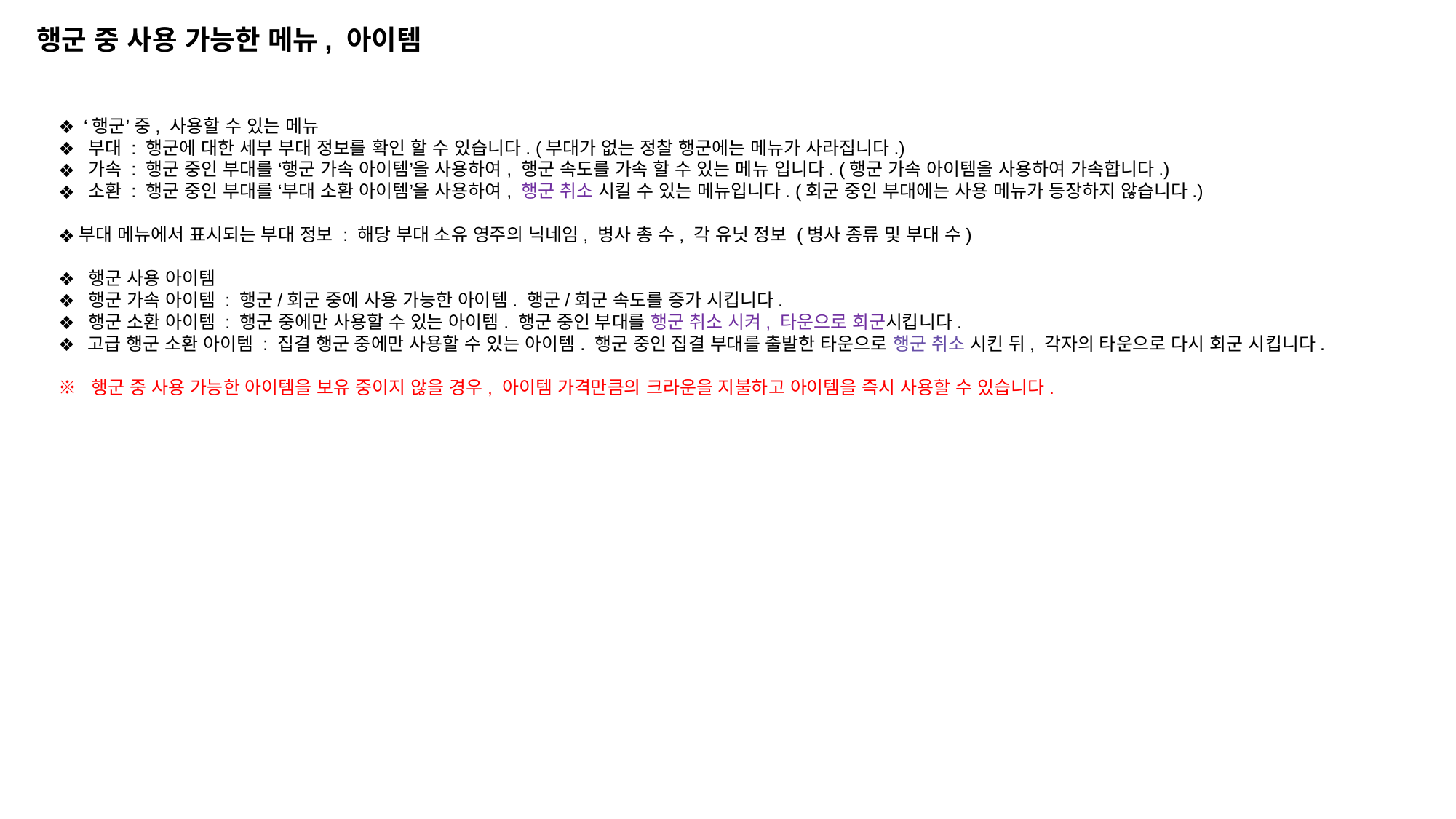

행군 중 사용 가능한 메뉴, 아이템

 ‘행군’ 중, 사용할 수 있는 메뉴
 부대 : 행군에 대한 세부 부대 정보를 확인 할 수 있습니다. (부대가 없는 정찰 행군에는 메뉴가 사라집니다.)
 가속 : 행군 중인 부대를 ‘행군 가속 아이템’을 사용하여, 행군 속도를 가속 할 수 있는 메뉴 입니다. (행군 가속 아이템을 사용하여 가속합니다.)
 소환 : 행군 중인 부대를 ‘부대 소환 아이템’을 사용하여, 행군 취소 시킬 수 있는 메뉴입니다. (회군 중인 부대에는 사용 메뉴가 등장하지 않습니다.)

부대 메뉴에서 표시되는 부대 정보 : 해당 부대 소유 영주의 닉네임, 병사 총 수, 각 유닛 정보 (병사 종류 및 부대 수)

 행군 사용 아이템
 행군 가속 아이템 : 행군/회군 중에 사용 가능한 아이템. 행군/회군 속도를 증가 시킵니다.
 행군 소환 아이템 : 행군 중에만 사용할 수 있는 아이템. 행군 중인 부대를 행군 취소 시켜, 타운으로 회군시킵니다.
 고급 행군 소환 아이템 : 집결 행군 중에만 사용할 수 있는 아이템. 행군 중인 집결 부대를 출발한 타운으로 행군 취소 시킨 뒤, 각자의 타운으로 다시 회군 시킵니다.

※  행군 중 사용 가능한 아이템을 보유 중이지 않을 경우, 아이템 가격만큼의 크라운을 지불하고 아이템을 즉시 사용할 수 있습니다.